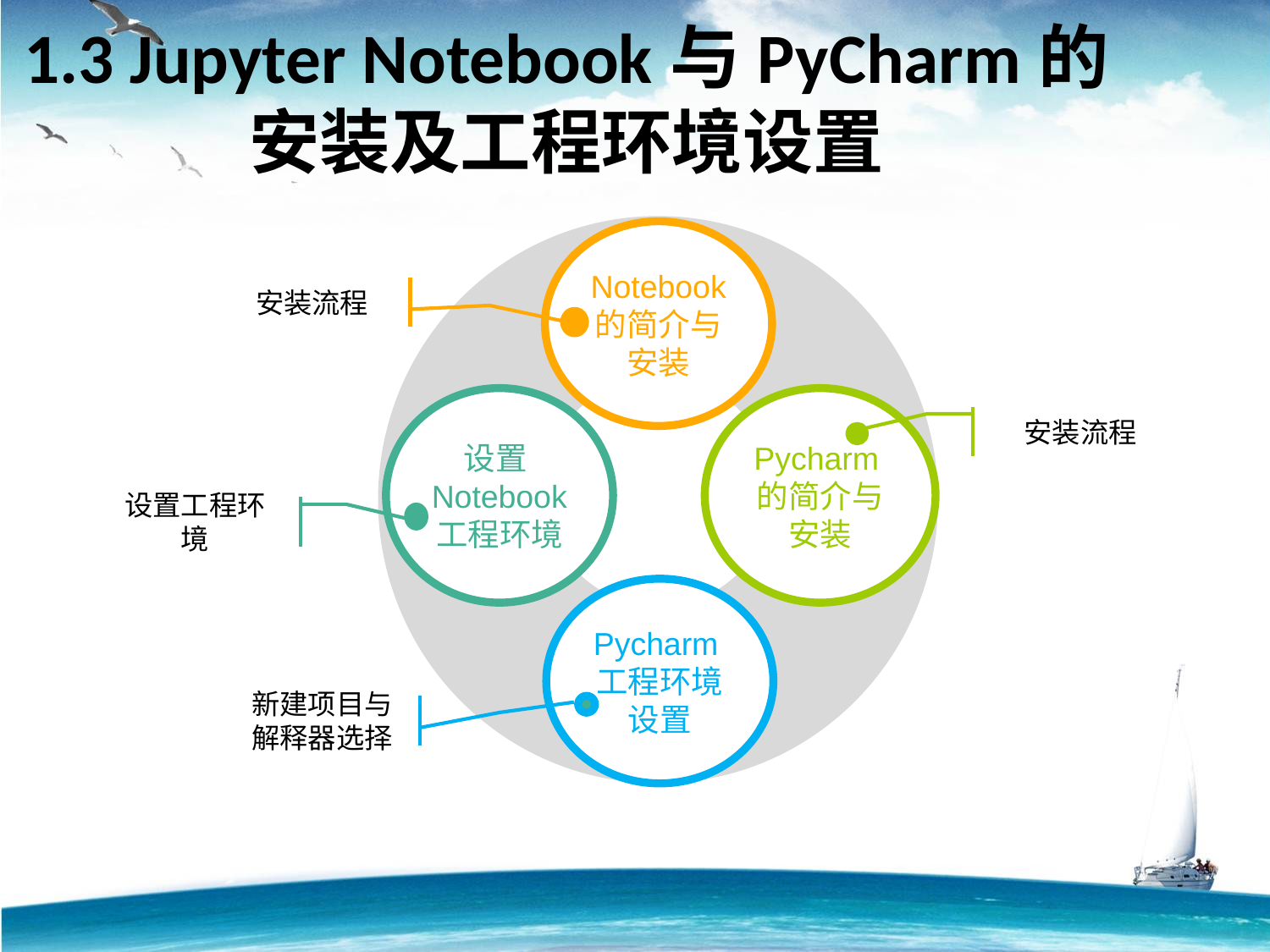

1.3 Jupyter Notebook与PyCharm的安装及工程环境设置

安装流程
Notebook的简介与安装

设置Notebook工程环境
设置工程环境

Pycharm的简介与安装
安装流程

Pycharm工程环境设置
新建项目与解释器选择